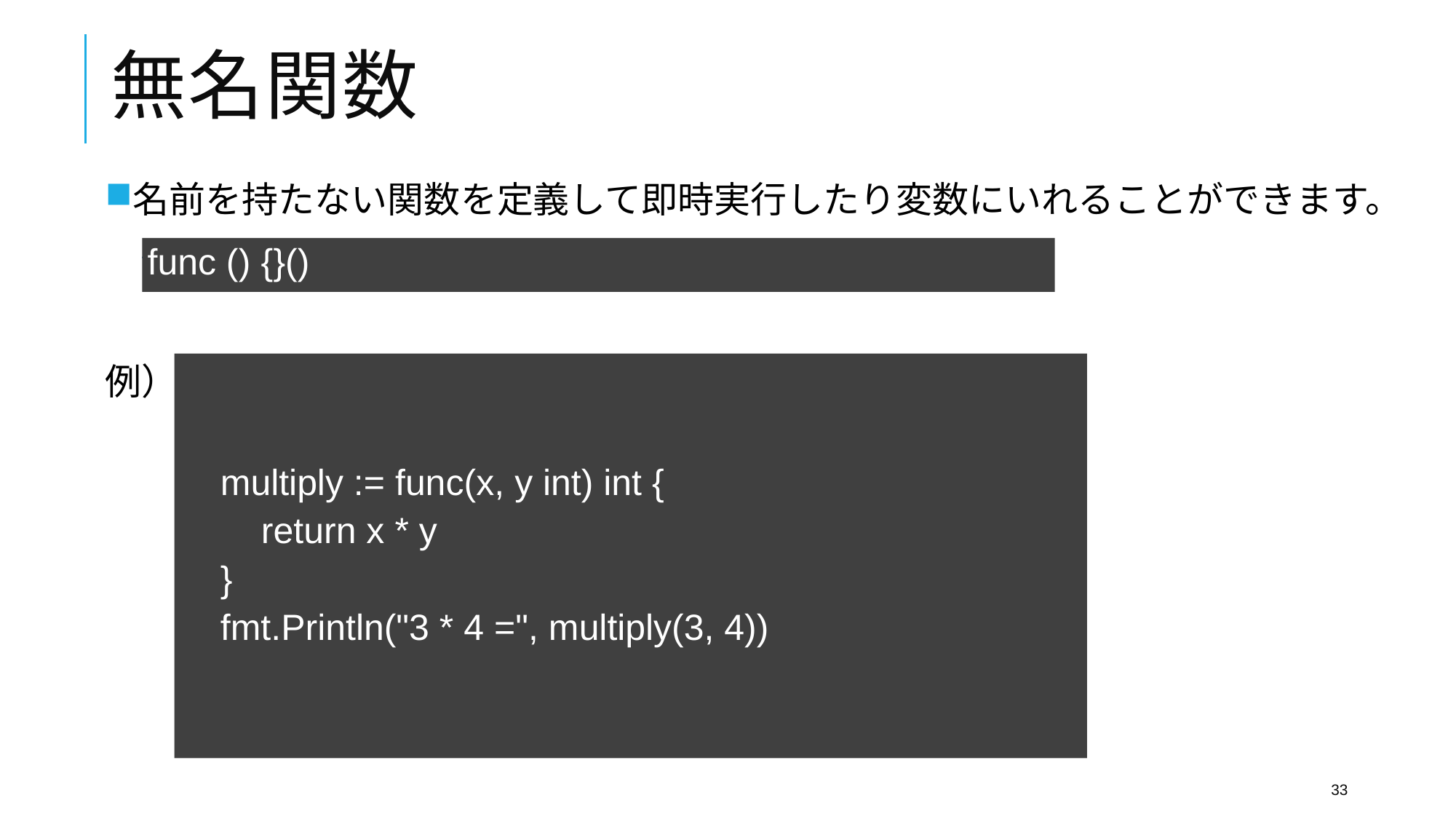

# 無名関数
名前を持たない関数を定義して即時実行したり変数にいれることができます。
　例）sample := 10

例）
func () {}()
    multiply := func(x, y int) int {
        return x * y
    }
    fmt.Println("3 * 4 =", multiply(3, 4))
33